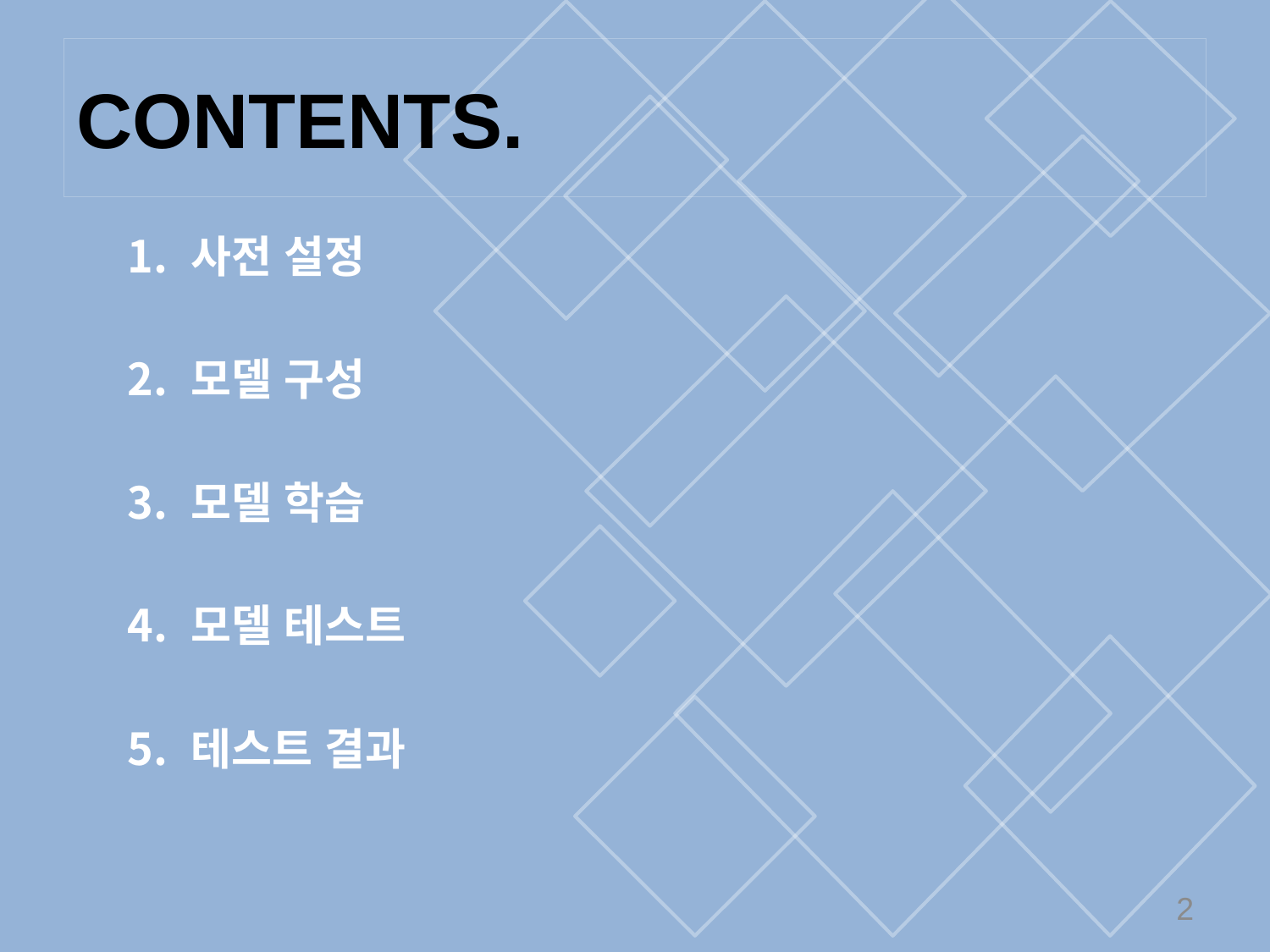

# CONTENTS.

사전 설정

모델 구성

모델 학습

모델 테스트

테스트 결과

2